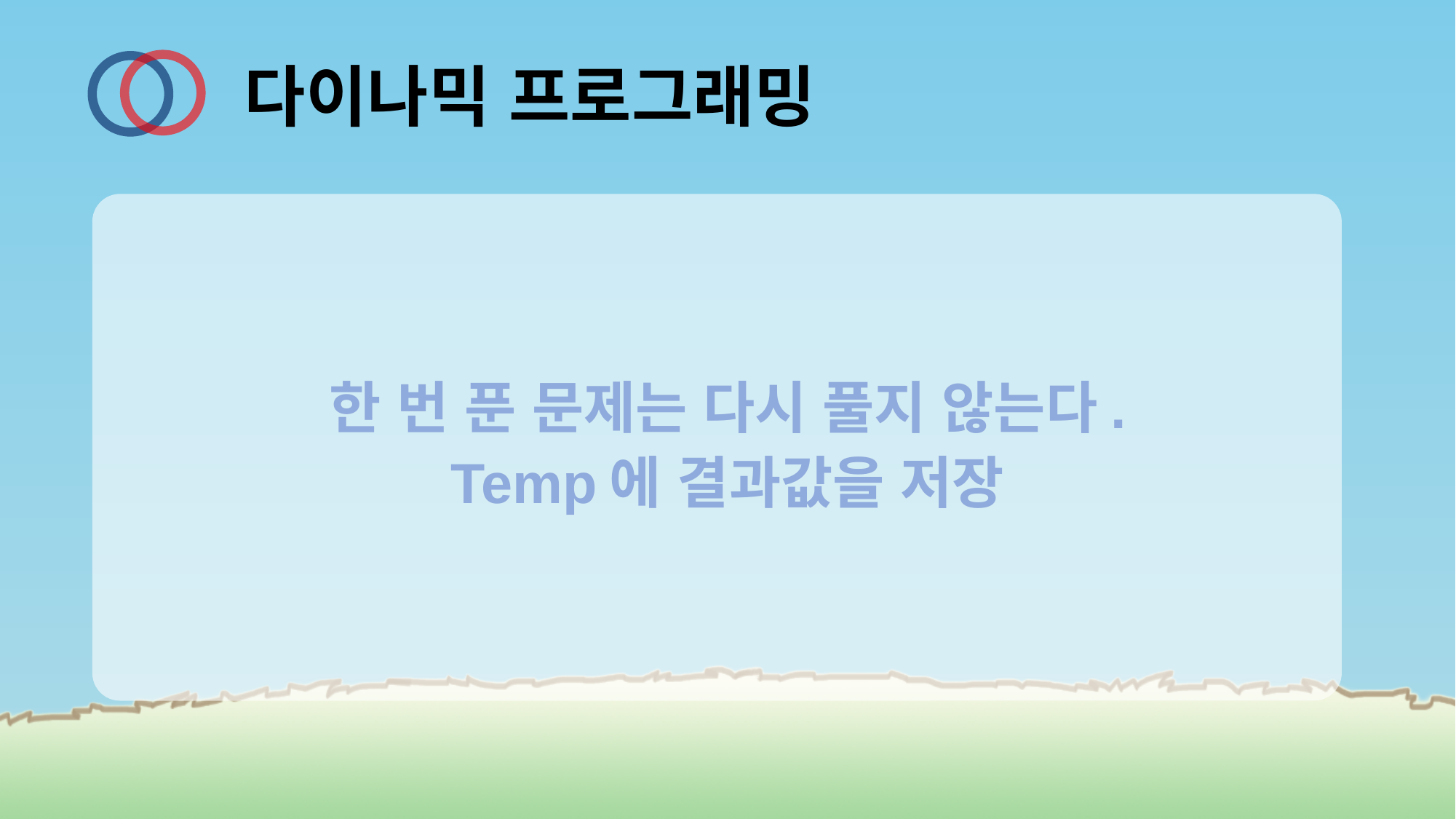

# 다이나믹 프로그래밍

한 번 푼 문제는 다시 풀지 않는다.
Temp에 결과값을 저장